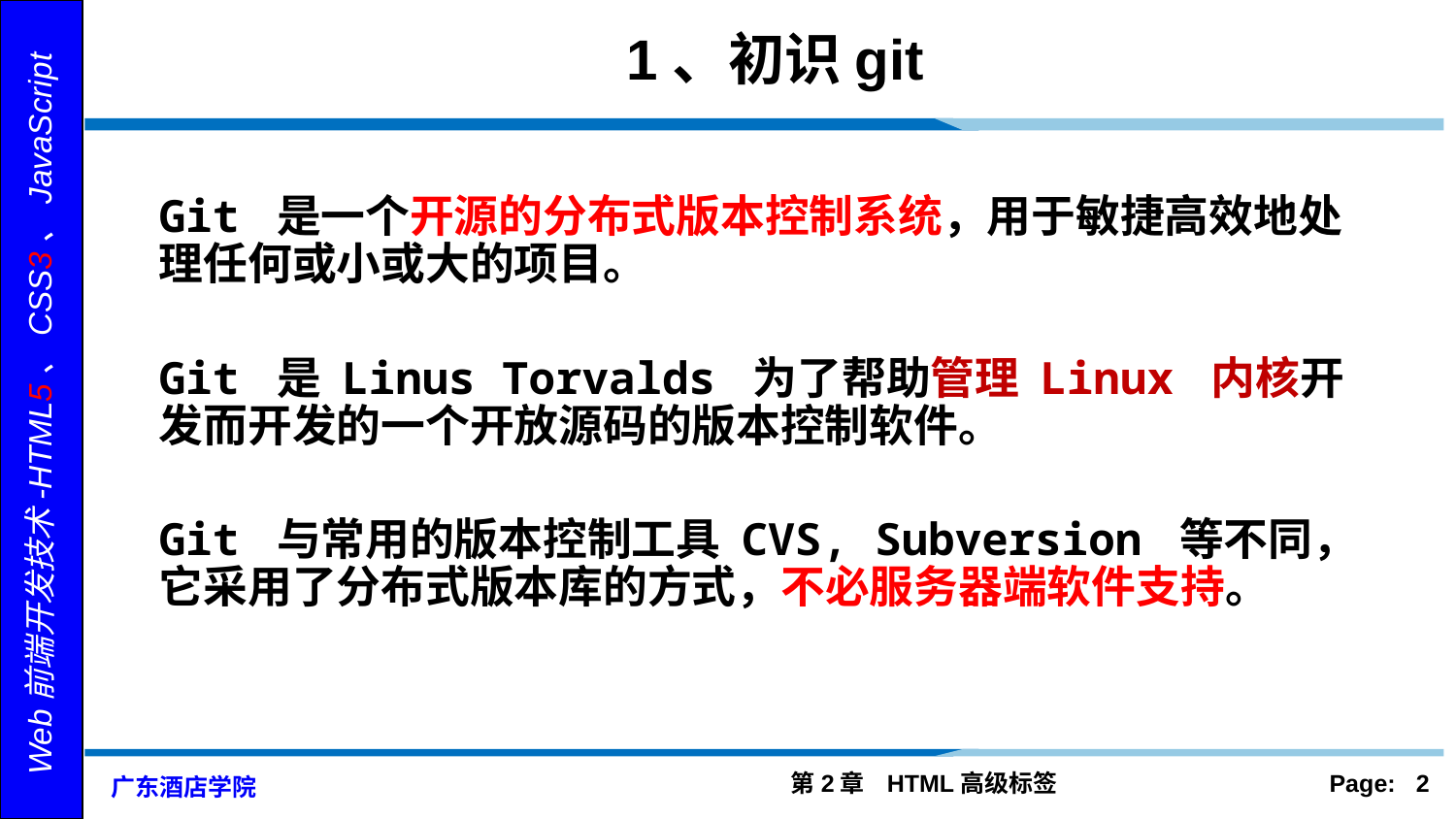

# 1、初识git
Git 是一个开源的分布式版本控制系统，用于敏捷高效地处理任何或小或大的项目。

Git 是 Linus Torvalds 为了帮助管理 Linux 内核开发而开发的一个开放源码的版本控制软件。

Git 与常用的版本控制工具 CVS, Subversion 等不同，它采用了分布式版本库的方式，不必服务器端软件支持。